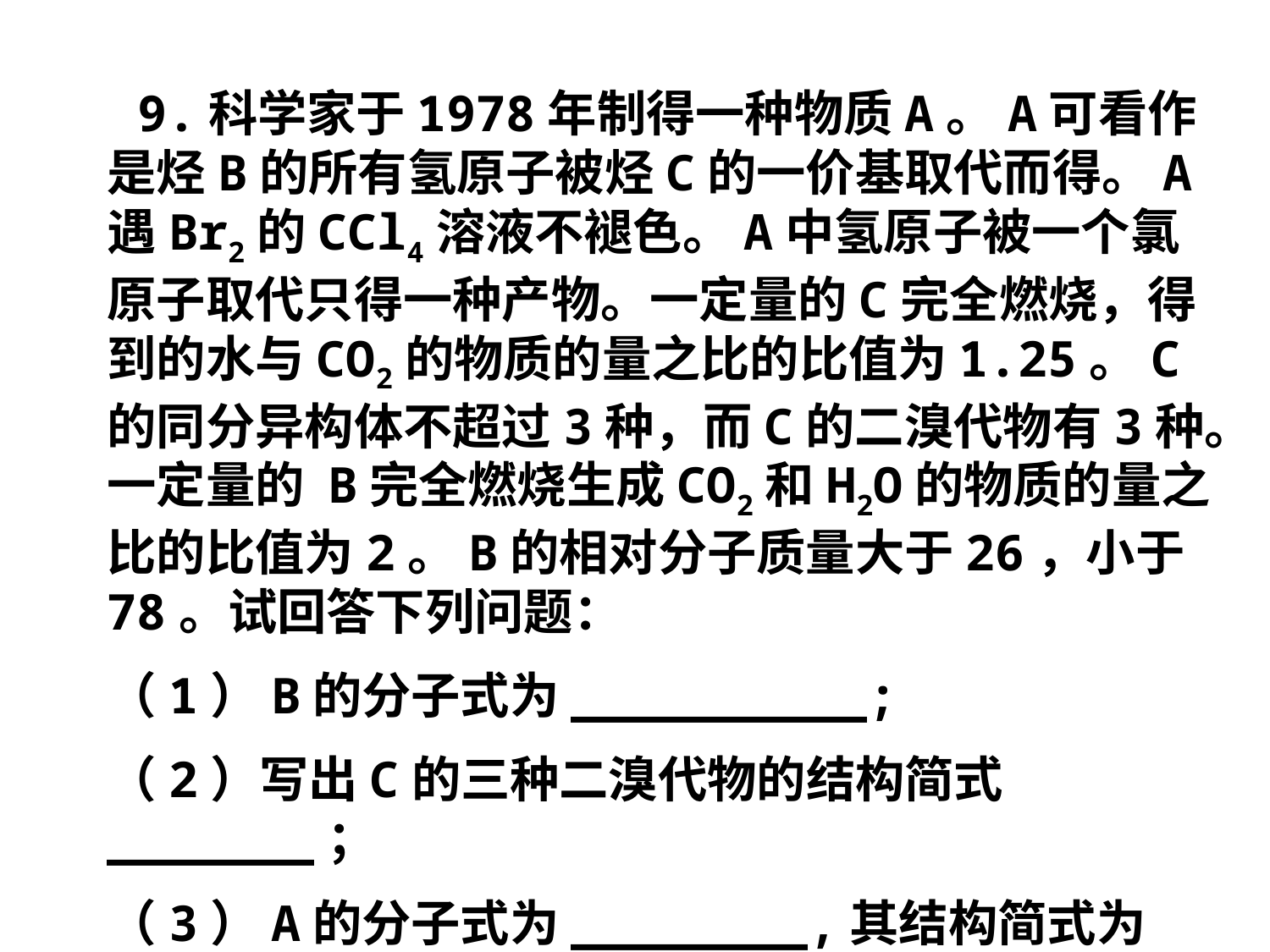

9.科学家于1978年制得一种物质A。A可看作是烃B的所有氢原子被烃C的一价基取代而得。A遇Br2的CCl4溶液不褪色。A中氢原子被一个氯原子取代只得一种产物。一定量的C完全燃烧，得到的水与CO2的物质的量之比的比值为1.25。C的同分异构体不超过3种，而C的二溴代物有3种。一定量的 B完全燃烧生成CO2和H2O的物质的量之比的比值为2。B的相对分子质量大于26，小于78。试回答下列问题：
（1）B的分子式为__________;
（2）写出C的三种二溴代物的结构简式_______；
（3）A的分子式为________,其结构简式为__________________。